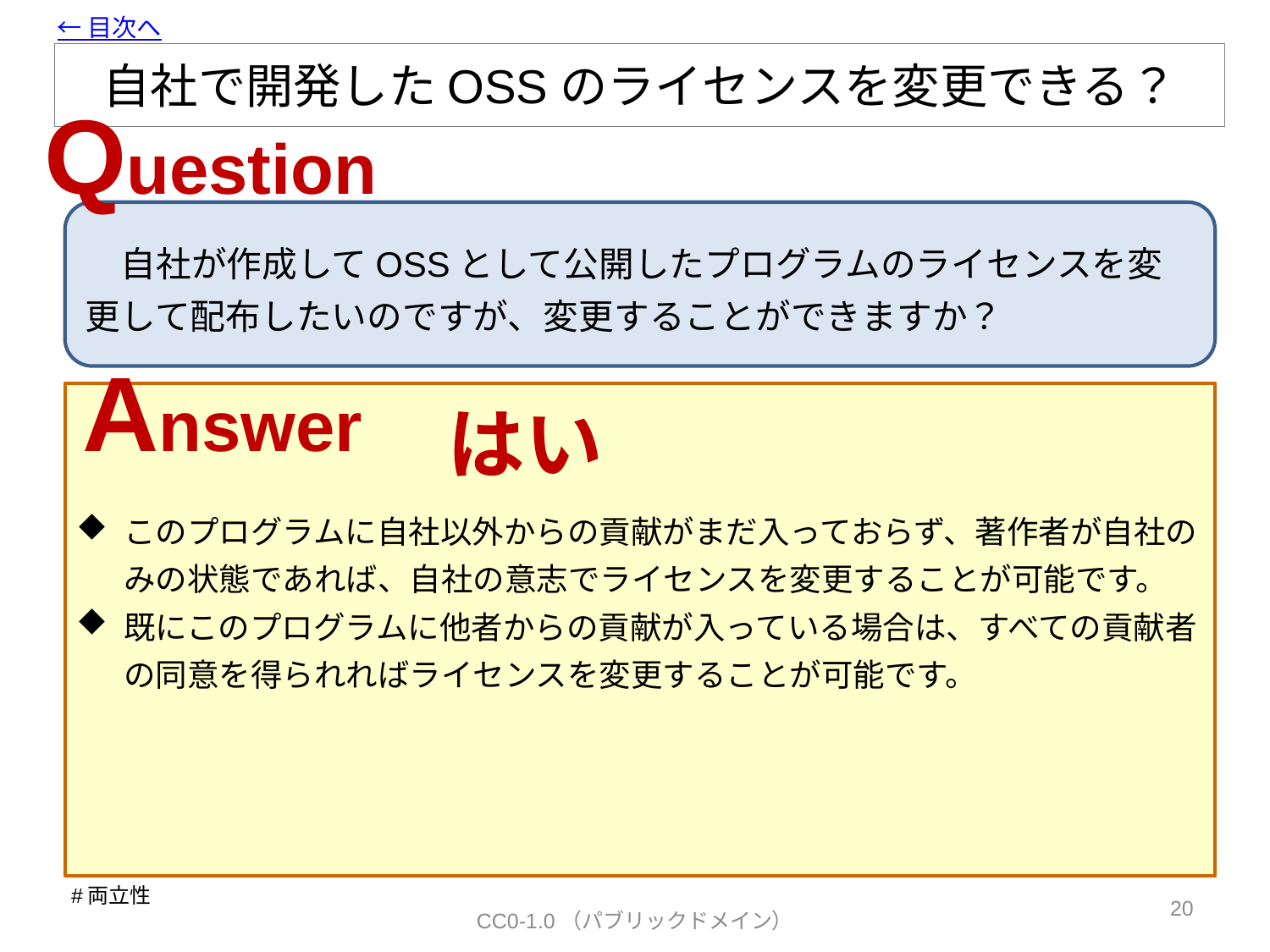

← 目次へ
# 自社で開発したOSSのライセンスを変更できる？
Question
　自社が作成してOSSとして公開したプログラムのライセンスを変更して配布したいのですが、変更することができますか？
Answer

はい
このプログラムに自社以外からの貢献がまだ入っておらず、著作者が自社のみの状態であれば、自社の意志でライセンスを変更することが可能です。
既にこのプログラムに他者からの貢献が入っている場合は、すべての貢献者の同意を得られればライセンスを変更することが可能です。
#両立性
20
CC0-1.0（パブリックドメイン）